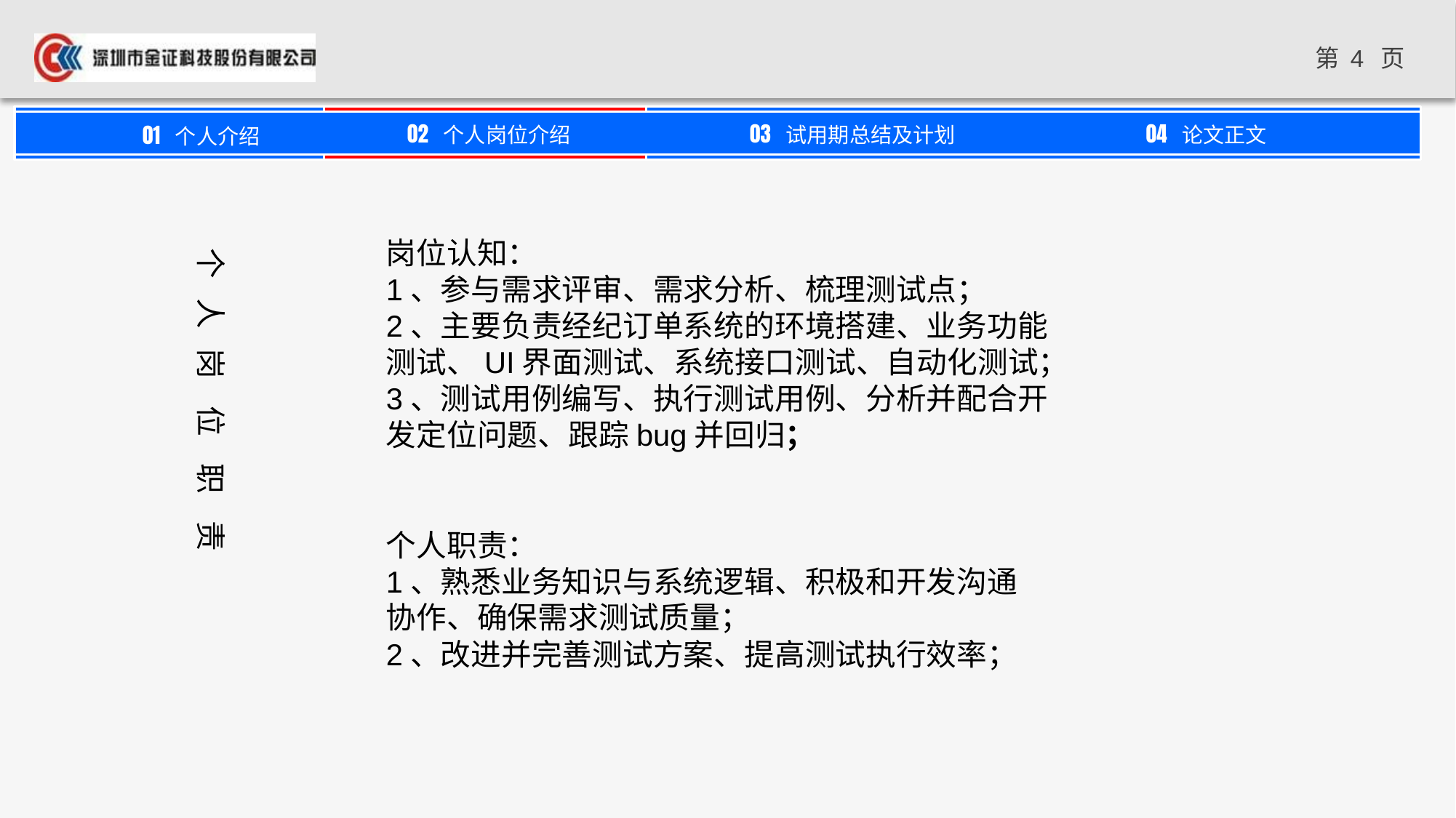

岗位认知：
1、参与需求评审、需求分析、梳理测试点；
2、主要负责经纪订单系统的环境搭建、业务功能测试、UI界面测试、系统接口测试、自动化测试；
3、测试用例编写、执行测试用例、分析并配合开发定位问题、跟踪bug并回归；
个   人   岗    位    职    责
个人职责：
1、熟悉业务知识与系统逻辑、积极和开发沟通协作、确保需求测试质量；
2、改进并完善测试方案、提高测试执行效率；